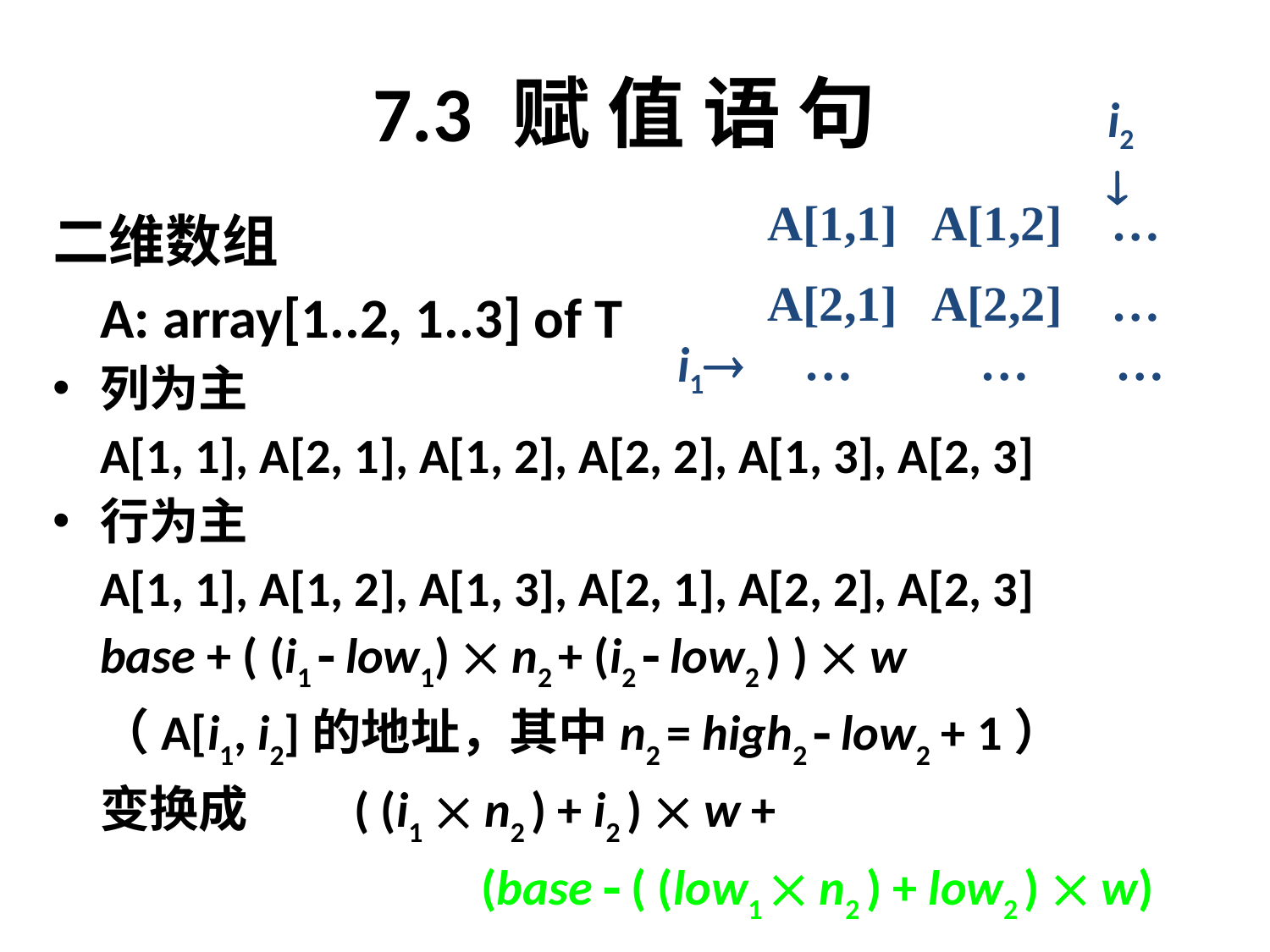

# 7.3 赋 值 语 句
i2
↓
A[1,1]   A[1,2]    …
A[2,1]   A[2,2]    …
   …	       …       …
二维数组
	A: array[1..2, 1..3] of T
列为主
	A[1, 1], A[2, 1], A[1, 2], A[2, 2], A[1, 3], A[2, 3]
行为主
	A[1, 1], A[1, 2], A[1, 3], A[2, 1], A[2, 2], A[2, 3]
	base + ( (i1 − low1) × n2 + (i2 − low2 ) ) × w
	（A[i1, i2]的地址，其中n2 = high2 − low2 + 1）
	变换成	( (i1 × n2 ) + i2 ) × w +
				(base − ( (low1 × n2 ) + low2 ) × w)
i1→